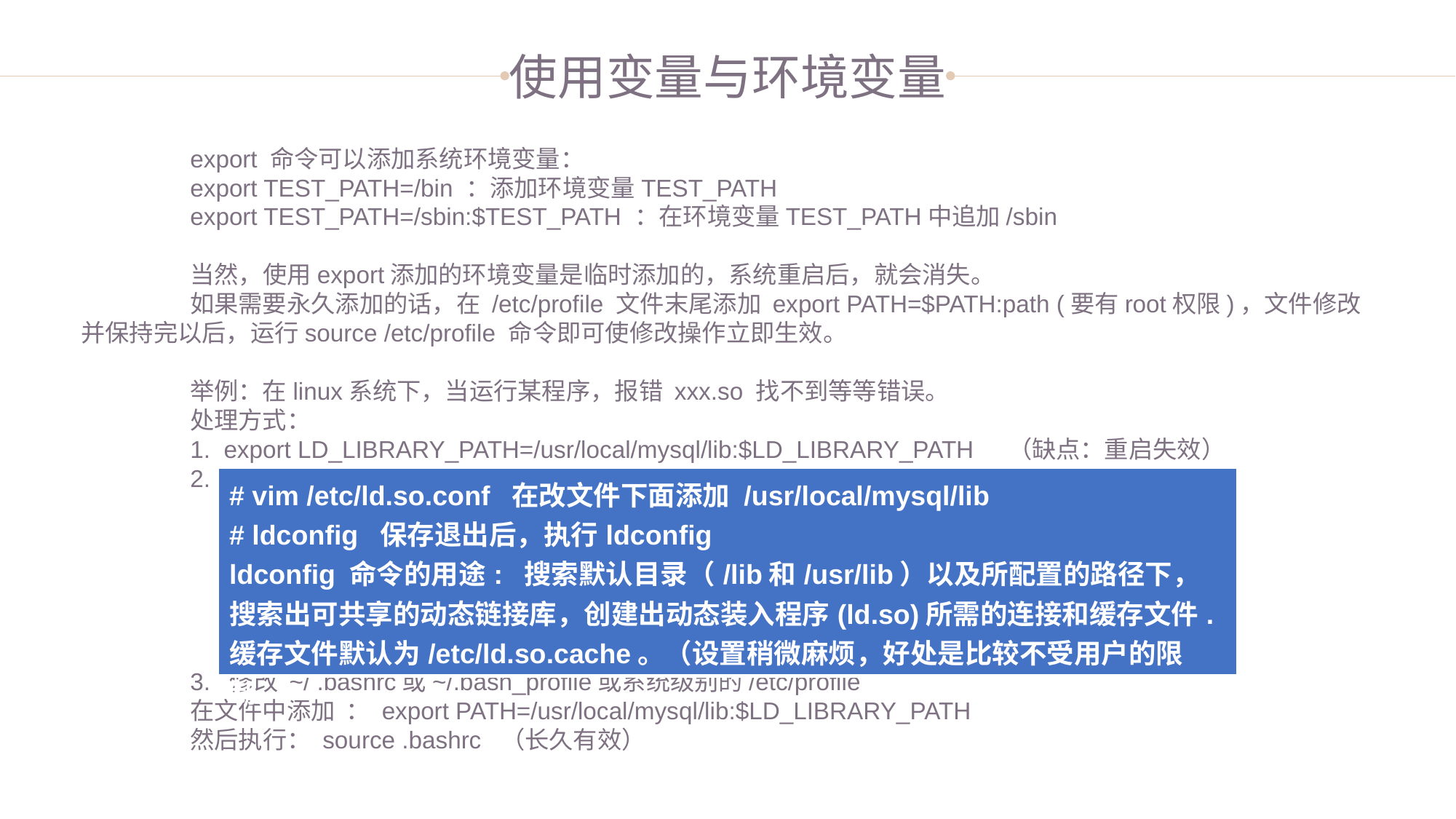

使用变量与环境变量
	export 命令可以添加系统环境变量：
	export TEST_PATH=/bin ：添加环境变量TEST_PATH
	export TEST_PATH=/sbin:$TEST_PATH ：在环境变量TEST_PATH中追加/sbin

	当然，使用export添加的环境变量是临时添加的，系统重启后，就会消失。
	如果需要永久添加的话，在 /etc/profile 文件末尾添加 export PATH=$PATH:path (要有root权限)，文件修改并保持完以后，运行source /etc/profile 命令即可使修改操作立即生效。

	举例：在linux系统下，当运行某程序，报错 xxx.so 找不到等等错误。
	处理方式：
	1.  export LD_LIBRARY_PATH=/usr/local/mysql/lib:$LD_LIBRARY_PATH    （缺点：重启失效）
	2.

	3.  修改 ~/ .bashrc或~/.bash_profile或系统级别的/etc/profile
	在文件中添加  ： export PATH=/usr/local/mysql/lib:$LD_LIBRARY_PATH
	然后执行： source .bashrc  （长久有效）
| # vim /etc/ld.so.conf 在改文件下面添加 /usr/local/mysql/lib # ldconfig 保存退出后，执行ldconfig ldconfig 命令的用途: 搜索默认目录（/lib和/usr/lib）以及所配置的路径下，搜索出可共享的动态链接库，创建出动态装入程序(ld.so)所需的连接和缓存文件.缓存文件默认为/etc/ld.so.cache。（设置稍微麻烦，好处是比较不受用户的限制。） |
| --- |